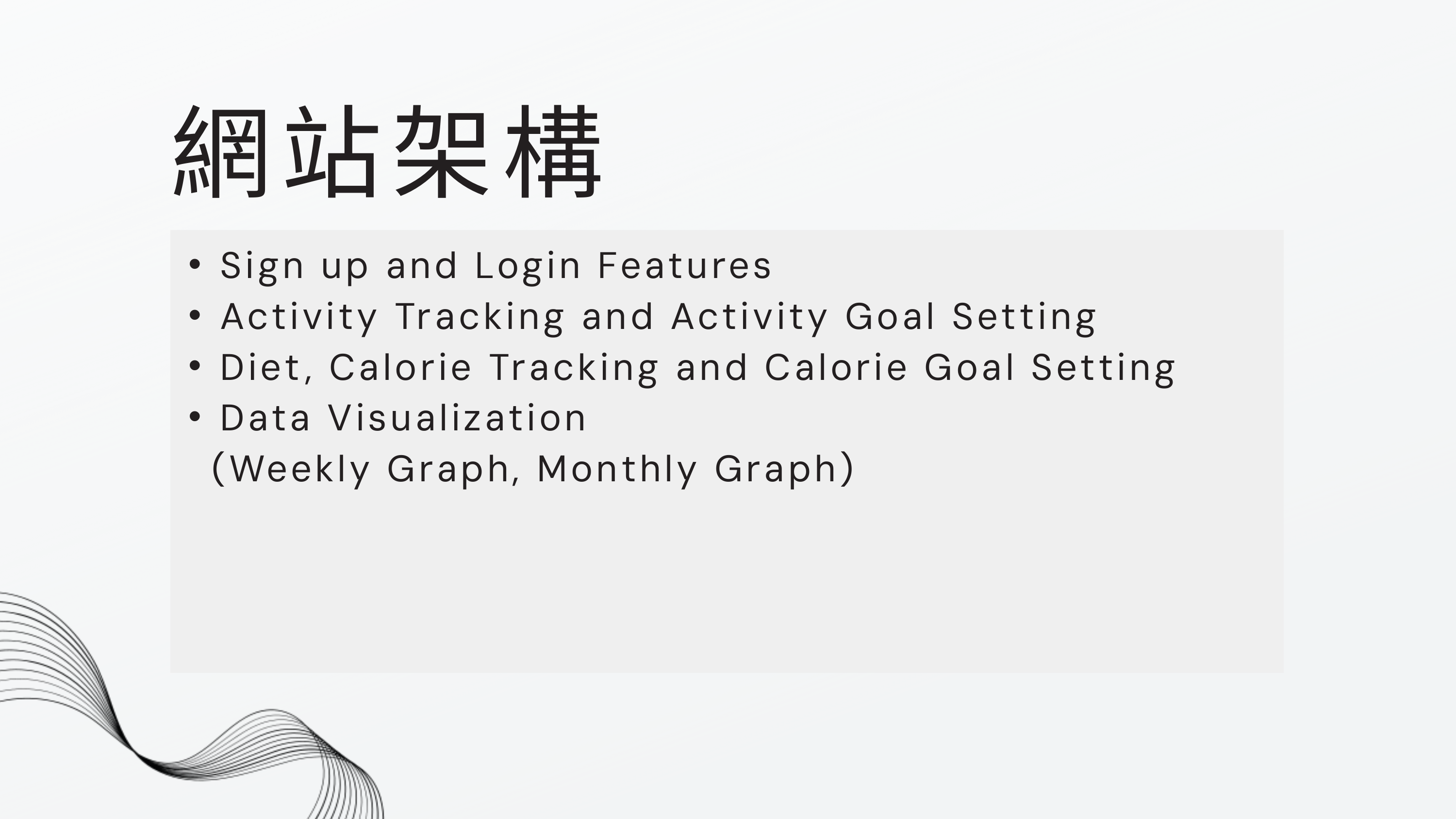

網站架構

Sign up and Login Features
Activity Tracking and Activity Goal Setting
Diet, Calorie Tracking and Calorie Goal Setting
Data Visualization
    (Weekly Graph, Monthly Graph)